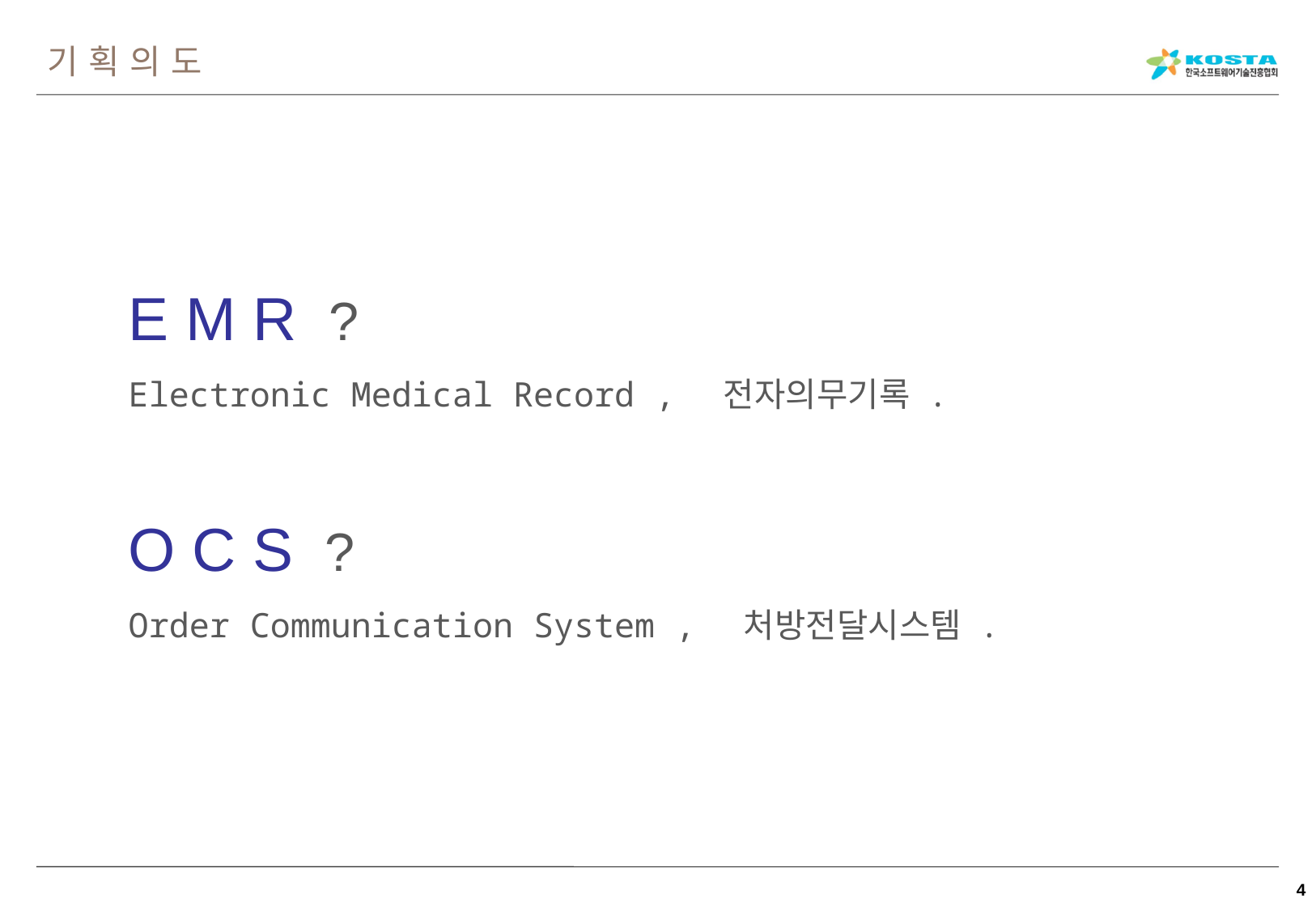

기획의도
E M R  ?
Electronic Medical Record ,  전자의무기록 .

O C S  ?
Order Communication System ,  처방전달시스템 .